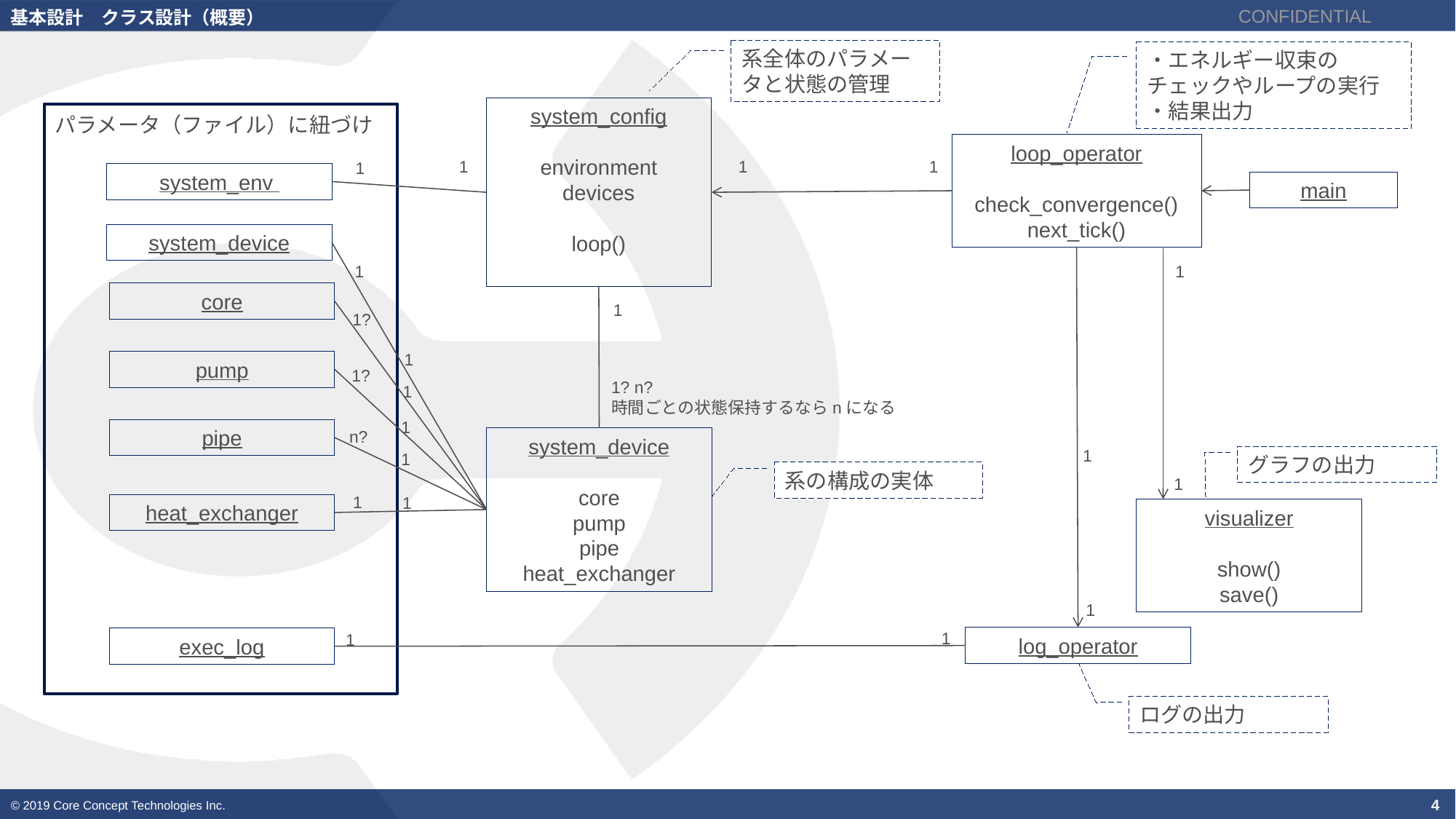

CONFIDENTIAL
基本設計　クラス設計（概要）
系全体のパラメータと状態の管理
・エネルギー収束のチェックやループの実行
・結果出力
system_config

environment
devices

loop()

パラメータ（ファイル）に紐づけ
loop_operator

check_convergence()
next_tick()
1
1
1
1
system_env
main
system_device
1
1
core
1
1?
1
pump
1?
1? n?
時間ごとの状態保持するならnになる
1
1
pipe
n?
system_device

core
pump
pipe
heat_exchanger
1
1
グラフの出力
系の構成の実体
1
1
1
heat_exchanger
visualizer

show()
save()
1
1
1
log_operator
exec_log
ログの出力
4